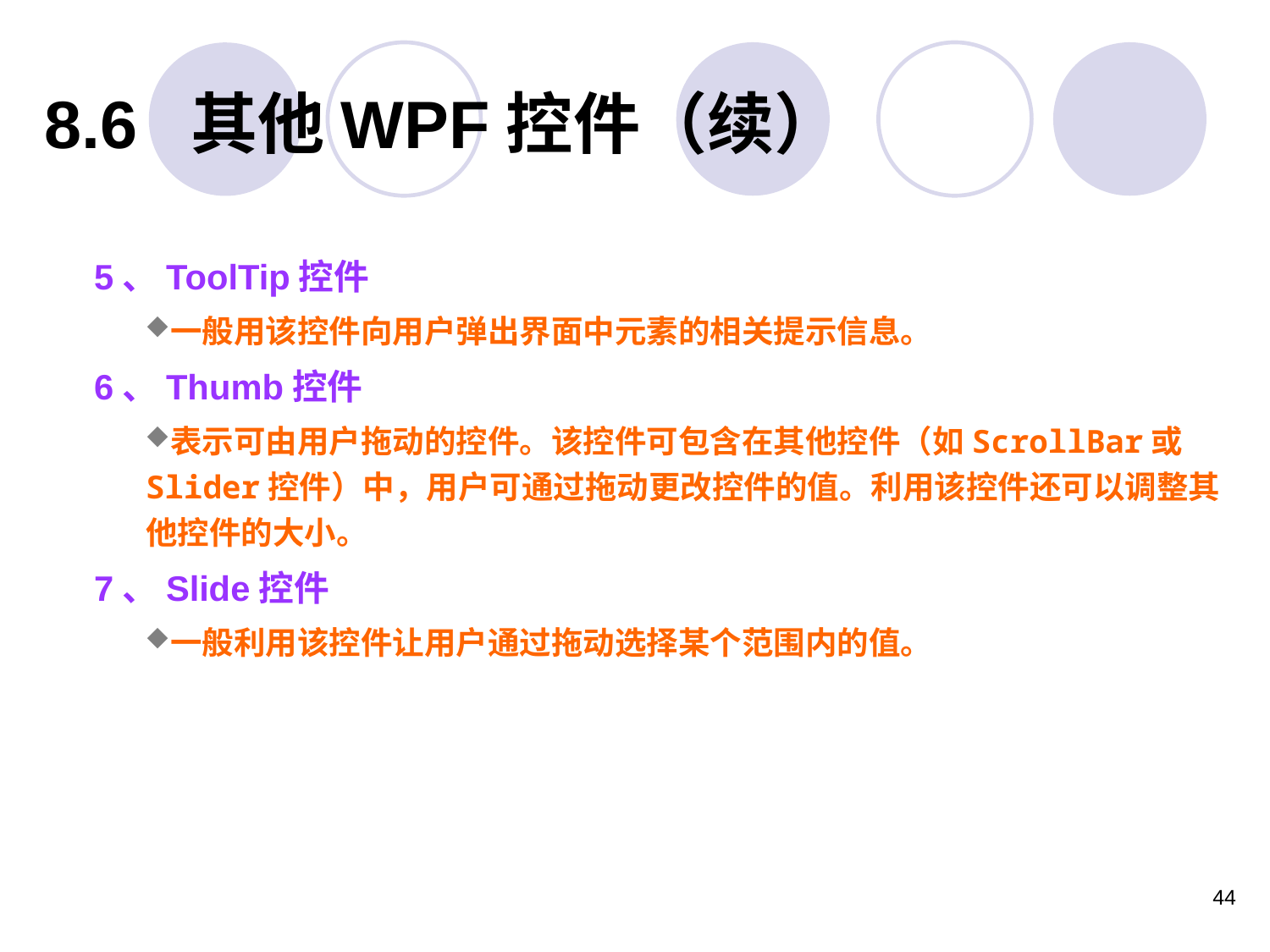

8.6  其他WPF控件（续）

5、ToolTip控件
一般用该控件向用户弹出界面中元素的相关提示信息。
6、Thumb控件
表示可由用户拖动的控件。该控件可包含在其他控件（如ScrollBar或Slider控件）中，用户可通过拖动更改控件的值。利用该控件还可以调整其他控件的大小。
7、Slide控件
一般利用该控件让用户通过拖动选择某个范围内的值。

44